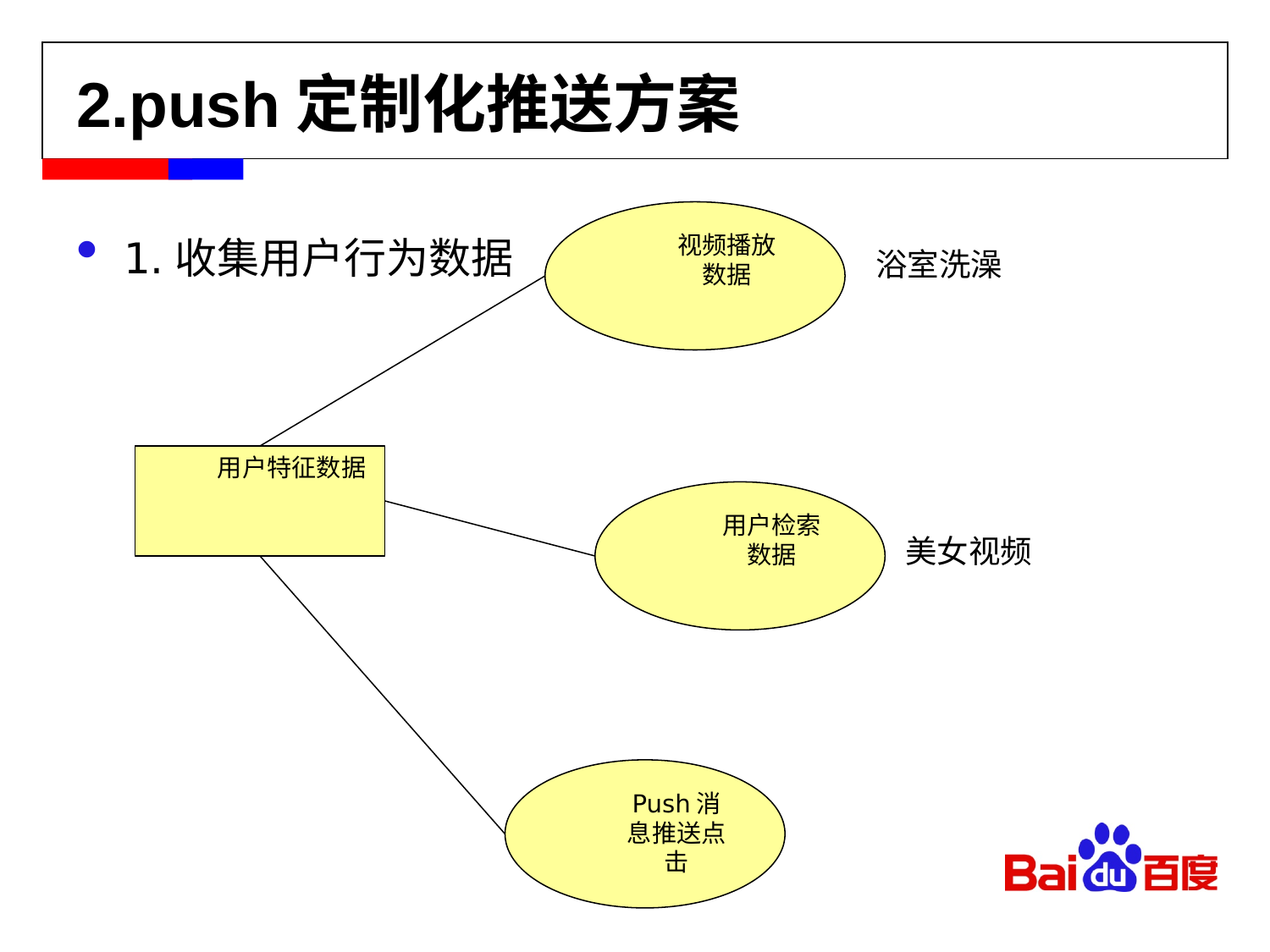

# 2.push定制化推送方案
视频播放数据
1.收集用户行为数据
浴室洗澡
用户特征数据
用户检索数据
美女视频
Push消息推送点击